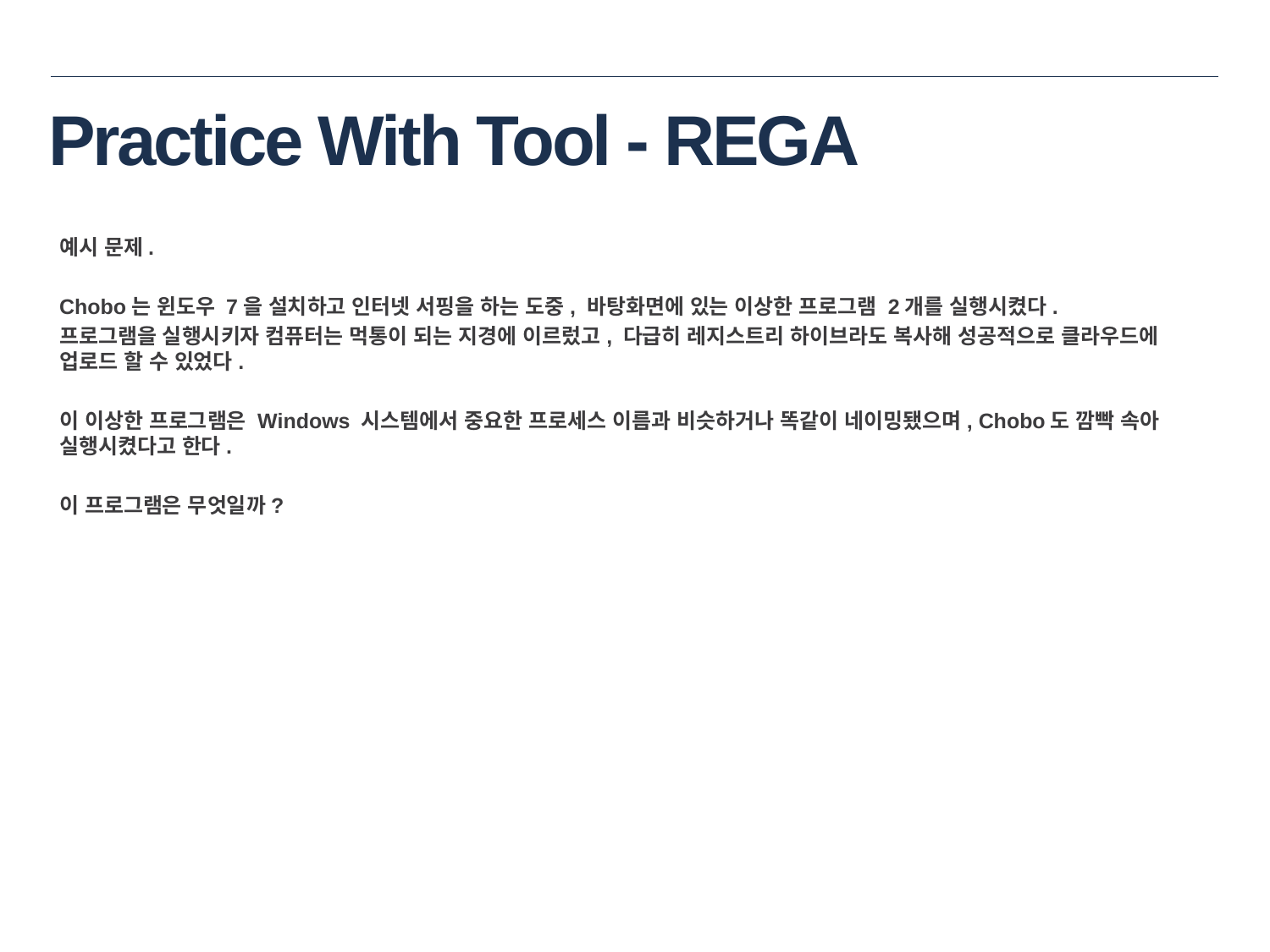

# Practice With Tool - REGA
예시 문제.

Chobo는 윈도우 7을 설치하고 인터넷 서핑을 하는 도중, 바탕화면에 있는 이상한 프로그램 2개를 실행시켰다.
프로그램을 실행시키자 컴퓨터는 먹통이 되는 지경에 이르렀고, 다급히 레지스트리 하이브라도 복사해 성공적으로 클라우드에 업로드 할 수 있었다.

이 이상한 프로그램은 Windows 시스템에서 중요한 프로세스 이름과 비슷하거나 똑같이 네이밍됐으며, Chobo도 깜빡 속아 실행시켰다고 한다.

이 프로그램은 무엇일까?